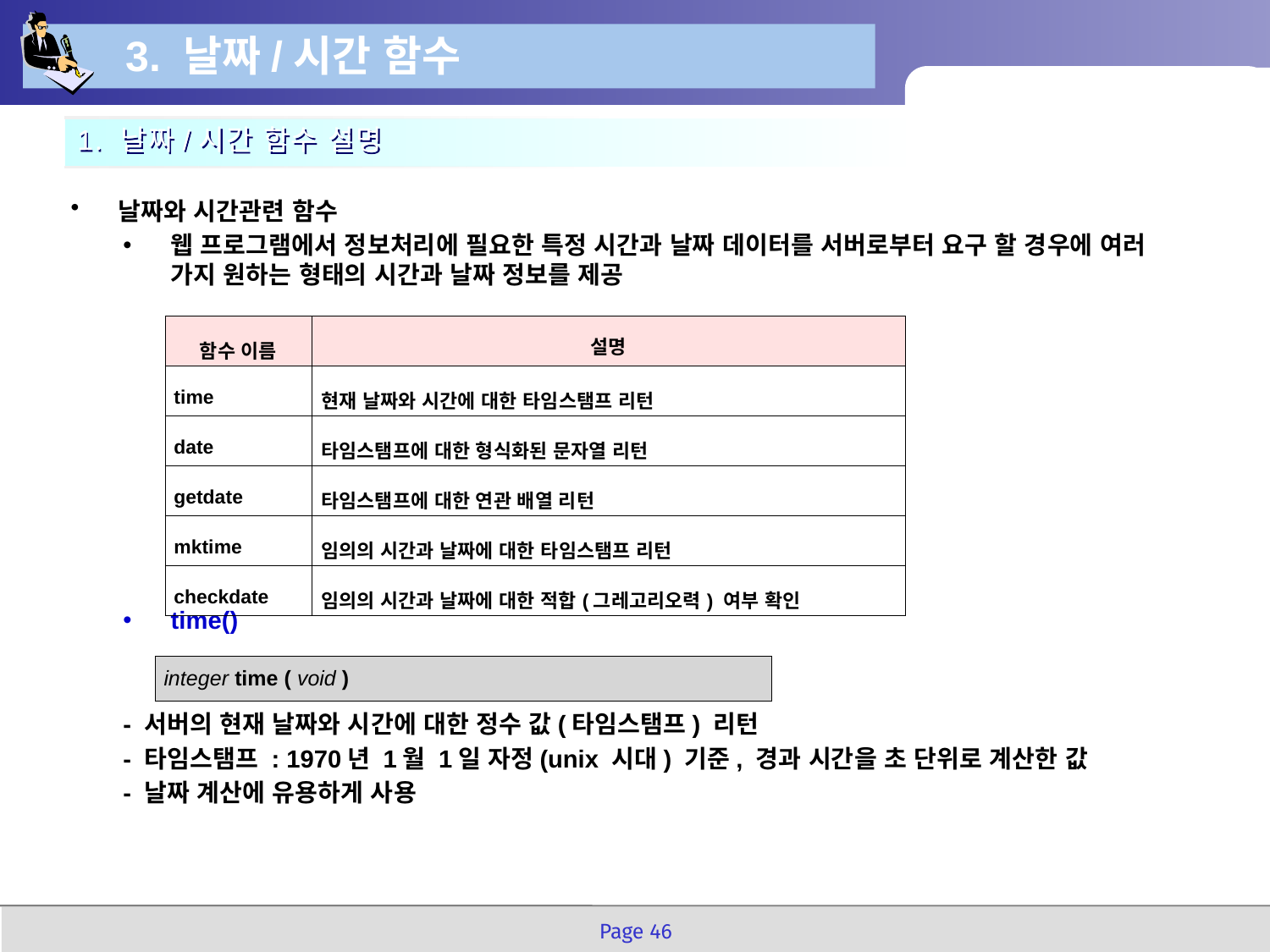

3. 날짜/시간 함수
1. 날짜/시간 함수 설명

날짜와 시간관련 함수
웹 프로그램에서 정보처리에 필요한 특정 시간과 날짜 데이터를 서버로부터 요구 할 경우에 여러 가지 원하는 형태의 시간과 날짜 정보를 제공

time()

- 서버의 현재 날짜와 시간에 대한 정수 값(타임스탬프) 리턴
- 타임스탬프 : 1970년 1월 1일 자정(unix 시대) 기준, 경과 시간을 초 단위로 계산한 값
- 날짜 계산에 유용하게 사용
| 함수 이름 | 설명 |
| --- | --- |
| time | 현재 날짜와 시간에 대한 타임스탬프 리턴 |
| date | 타임스탬프에 대한 형식화된 문자열 리턴 |
| getdate | 타임스탬프에 대한 연관 배열 리턴 |
| mktime | 임의의 시간과 날짜에 대한 타임스탬프 리턴 |
| checkdate | 임의의 시간과 날짜에 대한 적합(그레고리오력) 여부 확인 |
| integer time ( void ) |
| --- |
Page 46